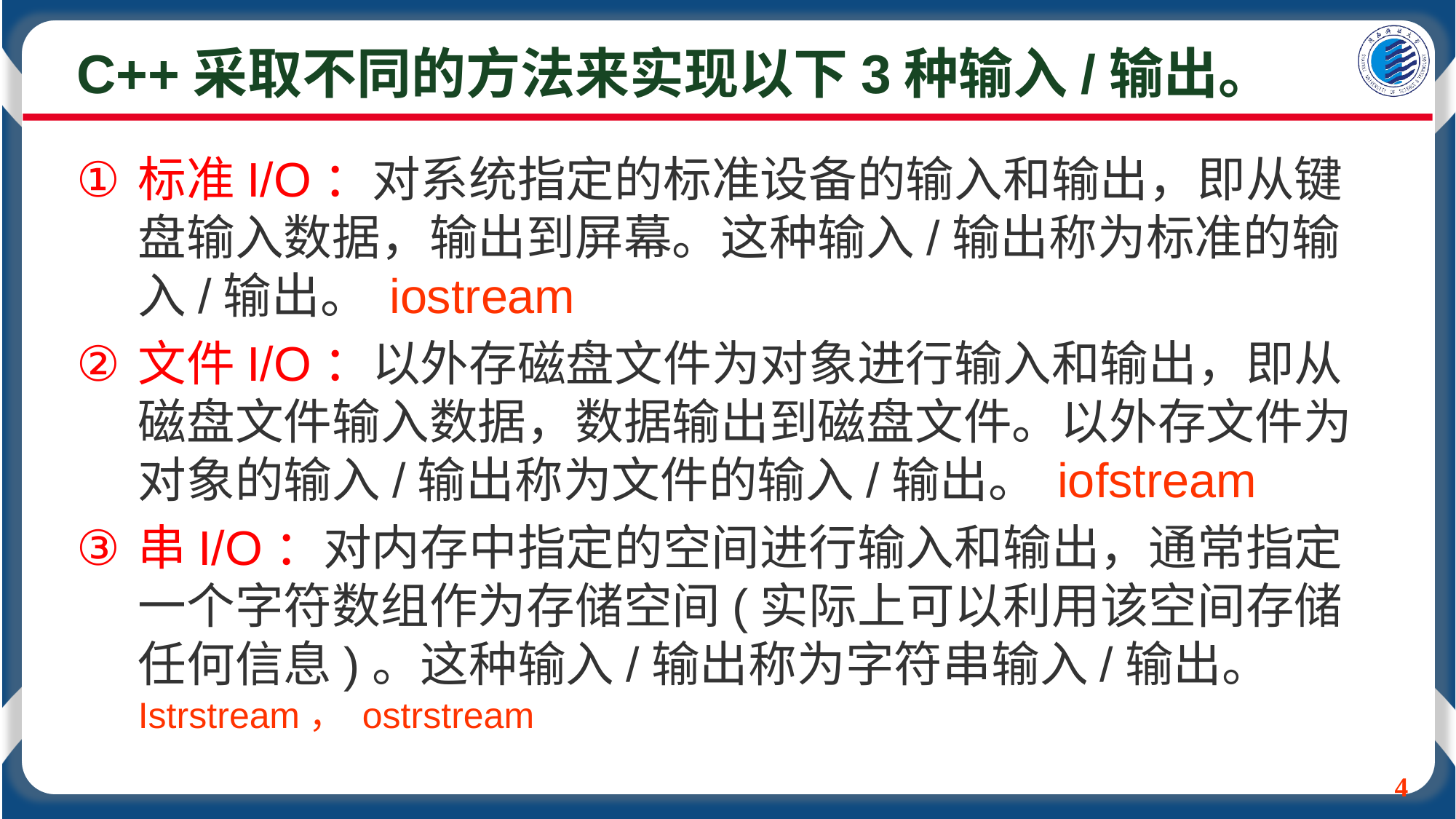

C++采取不同的方法来实现以下3种输入/输出。
标准I/O：对系统指定的标准设备的输入和输出，即从键盘输入数据，输出到屏幕。这种输入/输出称为标准的输入/输出。 iostream
文件I/O：以外存磁盘文件为对象进行输入和输出，即从磁盘文件输入数据，数据输出到磁盘文件。以外存文件为对象的输入/输出称为文件的输入/输出。 iofstream
串I/O：对内存中指定的空间进行输入和输出，通常指定一个字符数组作为存储空间(实际上可以利用该空间存储任何信息)。这种输入/输出称为字符串输入/输出。 Istrstream， ostrstream
4